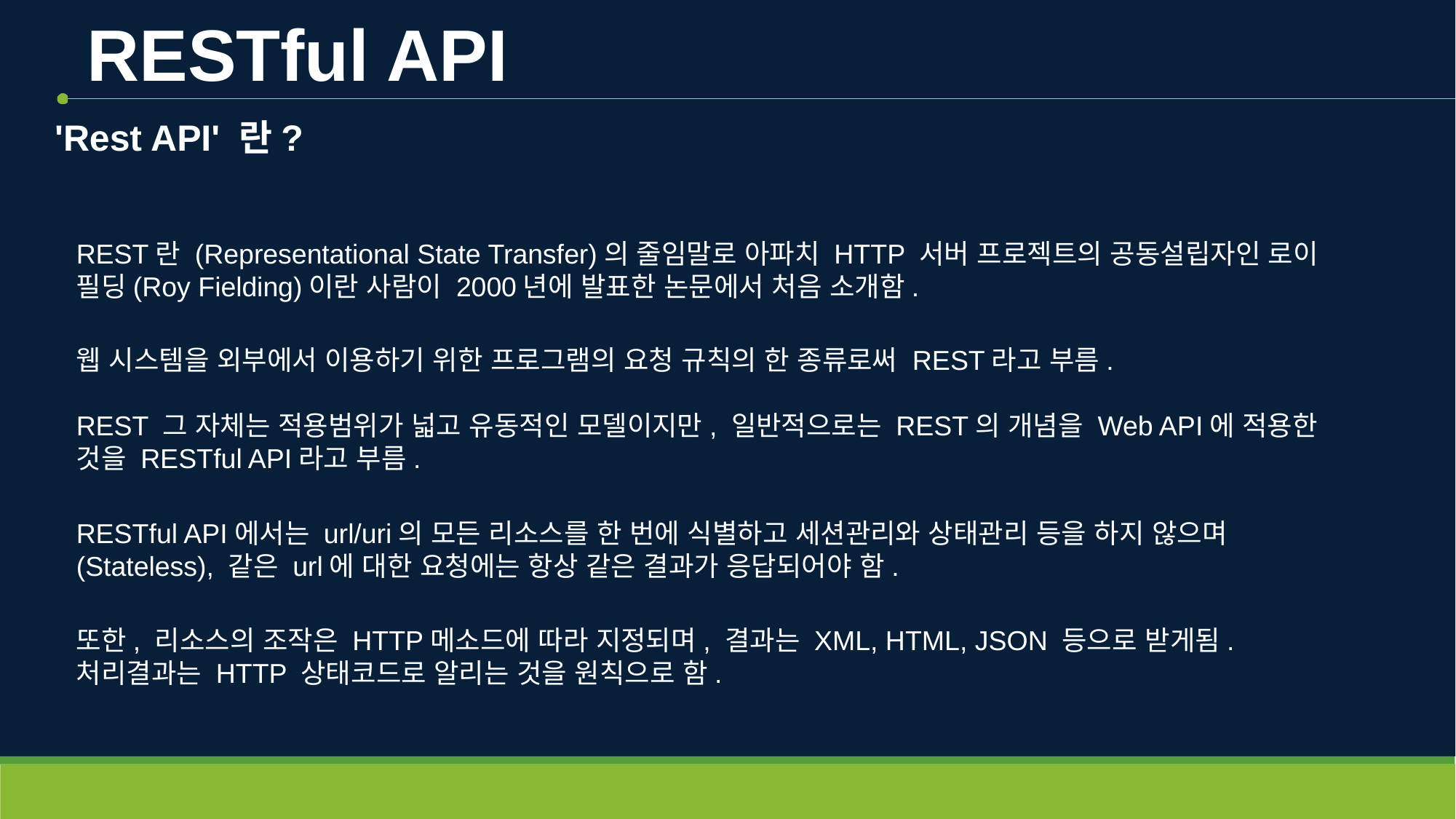

# RESTful API

'Rest API' 란?
REST란 (Representational State Transfer)의 줄임말로 아파치 HTTP 서버 프로젝트의 공동설립자인 로이 필딩(Roy Fielding)이란 사람이 2000년에 발표한 논문에서 처음 소개함.
웹 시스템을 외부에서 이용하기 위한 프로그램의 요청 규칙의 한 종류로써 REST라고 부름.

REST 그 자체는 적용범위가 넓고 유동적인 모델이지만, 일반적으로는 REST의 개념을 Web API에 적용한 것을 RESTful API라고 부름.
RESTful API에서는 url/uri의 모든 리소스를 한 번에 식별하고 세션관리와 상태관리 등을 하지 않으며(Stateless), 같은 url에 대한 요청에는 항상 같은 결과가 응답되어야 함.
또한, 리소스의 조작은 HTTP메소드에 따라 지정되며, 결과는 XML, HTML, JSON 등으로 받게됨.
처리결과는 HTTP 상태코드로 알리는 것을 원칙으로 함.